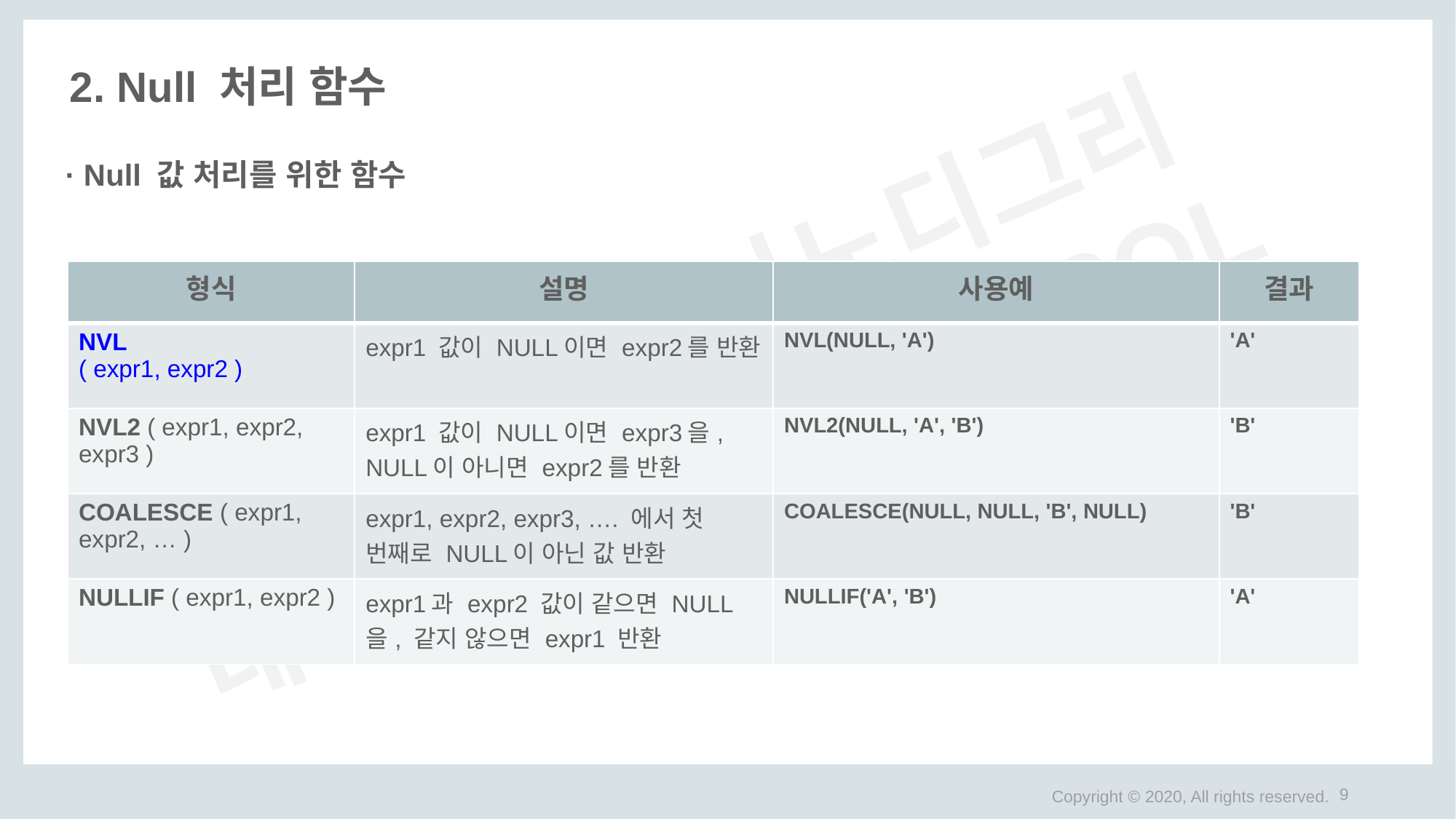

# 2. Null 처리 함수
· Null 값 처리를 위한 함수
| 형식 | 설명 | 사용예 | 결과 |
| --- | --- | --- | --- |
| NVL ( expr1, expr2 ) | expr1 값이 NULL이면 expr2를 반환 | NVL(NULL, 'A') | 'A' |
| NVL2 ( expr1, expr2, expr3 ) | expr1 값이 NULL이면 expr3을, NULL이 아니면 expr2를 반환 | NVL2(NULL, 'A', 'B') | 'B' |
| COALESCE ( expr1, expr2, … ) | expr1, expr2, expr3, …. 에서 첫 번째로 NULL이 아닌 값 반환 | COALESCE(NULL, NULL, 'B', NULL) | 'B' |
| NULLIF ( expr1, expr2 ) | expr1과 expr2 값이 같으면 NULL을, 같지 않으면 expr1 반환 | NULLIF('A', 'B') | 'A' |